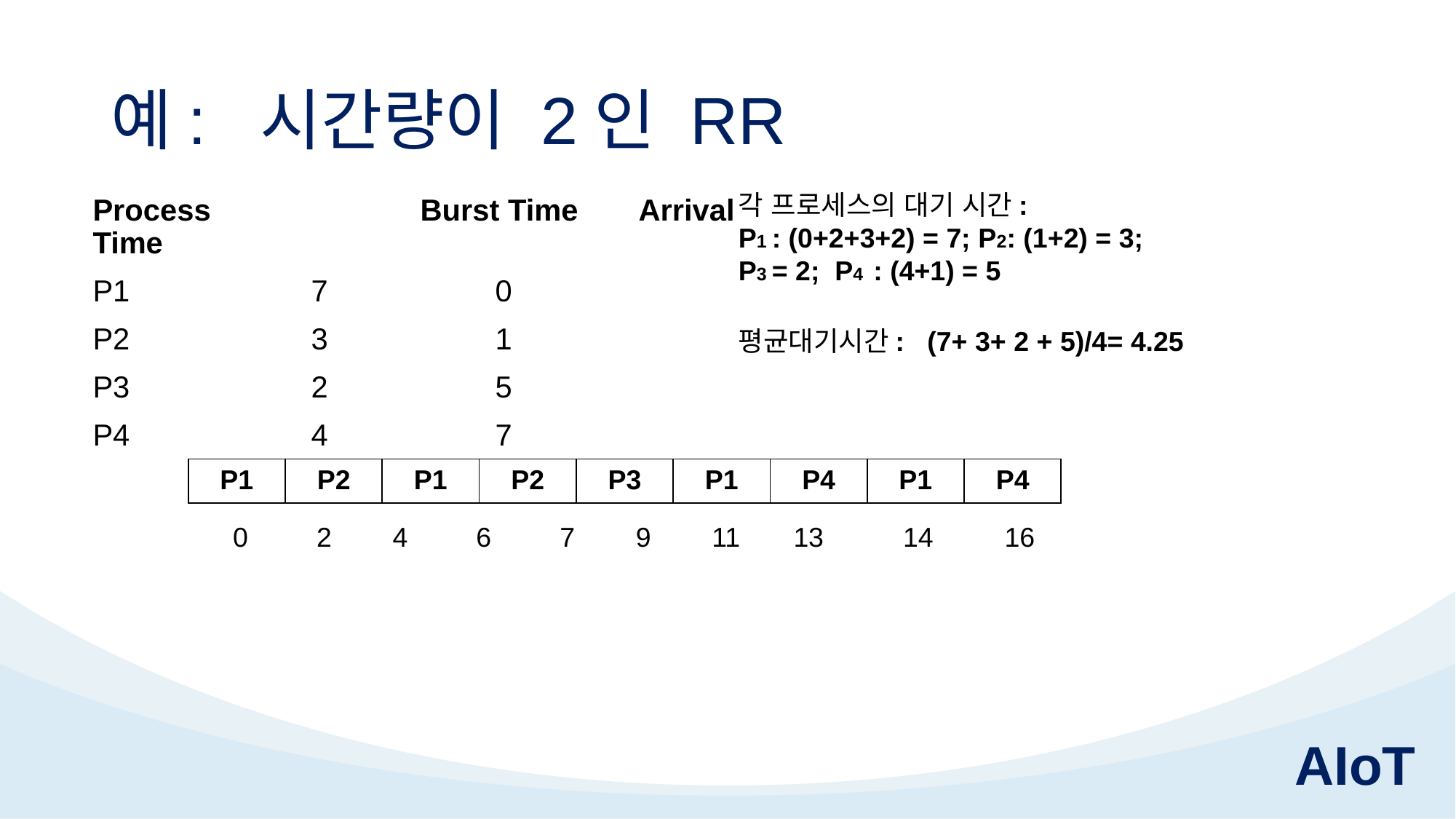

# 예:  시간량이 2인 RR

각 프로세스의 대기 시간:
P1 : (0+2+3+2) = 7; P2: (1+2) = 3;
P3 = 2;  P4  : (4+1) = 5
Process		Burst Time	Arrival Time
P1		7                    0
P2		3                    1
P3		2                    5
P4		4                    7

평균대기시간:   (7+ 3+ 2 + 5)/4= 4.25
| P1 | P2 | P1 | P2 | P3 | P1 | P4 | P1 | P4 |
| --- | --- | --- | --- | --- | --- | --- | --- | --- |
0         2        4         6         7        9        11       13	  14	 16